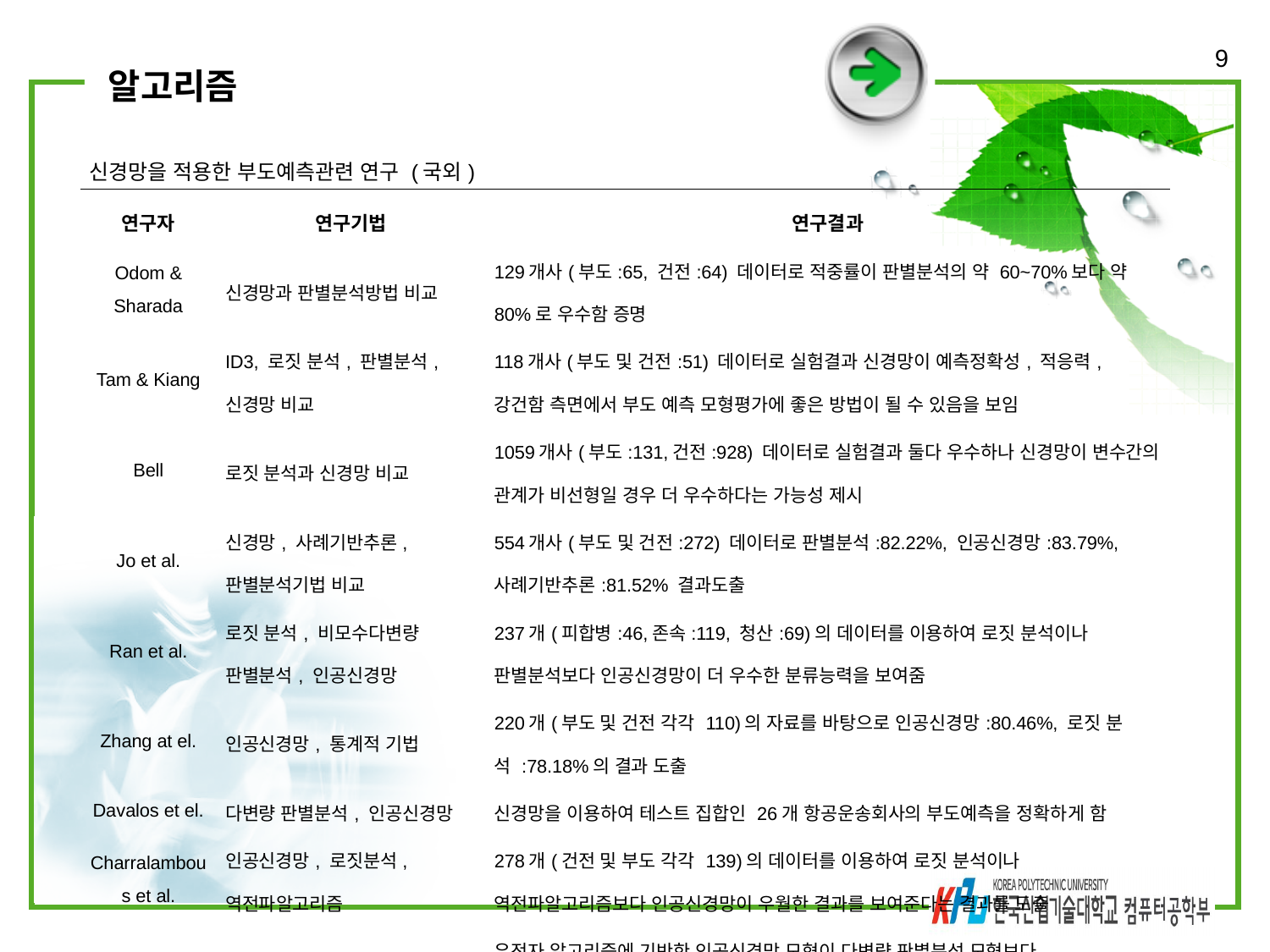

9
# 알고리즘
| 신경망을 적용한 부도예측관련 연구 (국외) |  |  |
| --- | --- | --- |
| 연구자 | 연구기법 | 연구결과 |
| Odom & Sharada | 신경망과 판별분석방법 비교 | 129개사(부도:65, 건전:64) 데이터로 적중률이 판별분석의 약 60~70%보다 약 80%로 우수함 증명 |
| Tam & Kiang | ID3, 로짓 분석, 판별분석, 신경망 비교 | 118개사(부도 및 건전:51) 데이터로 실험결과 신경망이 예측정확성, 적응력, 강건함 측면에서 부도 예측 모형평가에 좋은 방법이 될 수 있음을 보임 |
| Bell | 로짓 분석과 신경망 비교 | 1059개사(부도:131,건전:928) 데이터로 실험결과 둘다 우수하나 신경망이 변수간의 관계가 비선형일 경우 더 우수하다는 가능성 제시 |
| Jo et al. | 신경망, 사례기반추론, 판별분석기법 비교 | 554개사(부도 및 건전:272) 데이터로 판별분석:82.22%, 인공신경망:83.79%, 사례기반추론:81.52% 결과도출 |
| Ran et al. | 로짓 분석, 비모수다변량 판별분석, 인공신경망 | 237개(피합병:46,존속:119, 청산:69)의 데이터를 이용하여 로짓 분석이나 판별분석보다 인공신경망이 더 우수한 분류능력을 보여줌 |
| Zhang at el. | 인공신경망, 통계적 기법 | 220개(부도 및 건전 각각 110)의 자료를 바탕으로 인공신경망:80.46%, 로짓 분석 :78.18%의 결과 도출 |
| Davalos et el. | 다변량 판별분석, 인공신경망 | 신경망을 이용하여 테스트 집합인 26개 항공운송회사의 부도예측을 정확하게 함 |
| Charralambous et al. | 인공신경망, 로짓분석, 역전파알고리즘 | 278개(건전 및 부도 각각 139)의 데이터를 이용하여 로짓 분석이나 역전파알고리즘보다 인공신경망이 우월한 결과를 보여준다는 결과를 도출 |
| Anandarajan et al. | 인공신경망, 유전자알고리즘, 다변량판변분석 | 유전자 알고리즘에 기반한 인공신경망 모형이 다변량 판별분석 모형보다 판별오류원자가 작다는 결과를 도출(정상적 요인을 반영하기 위해 Zmijewski 점수를 이용) |